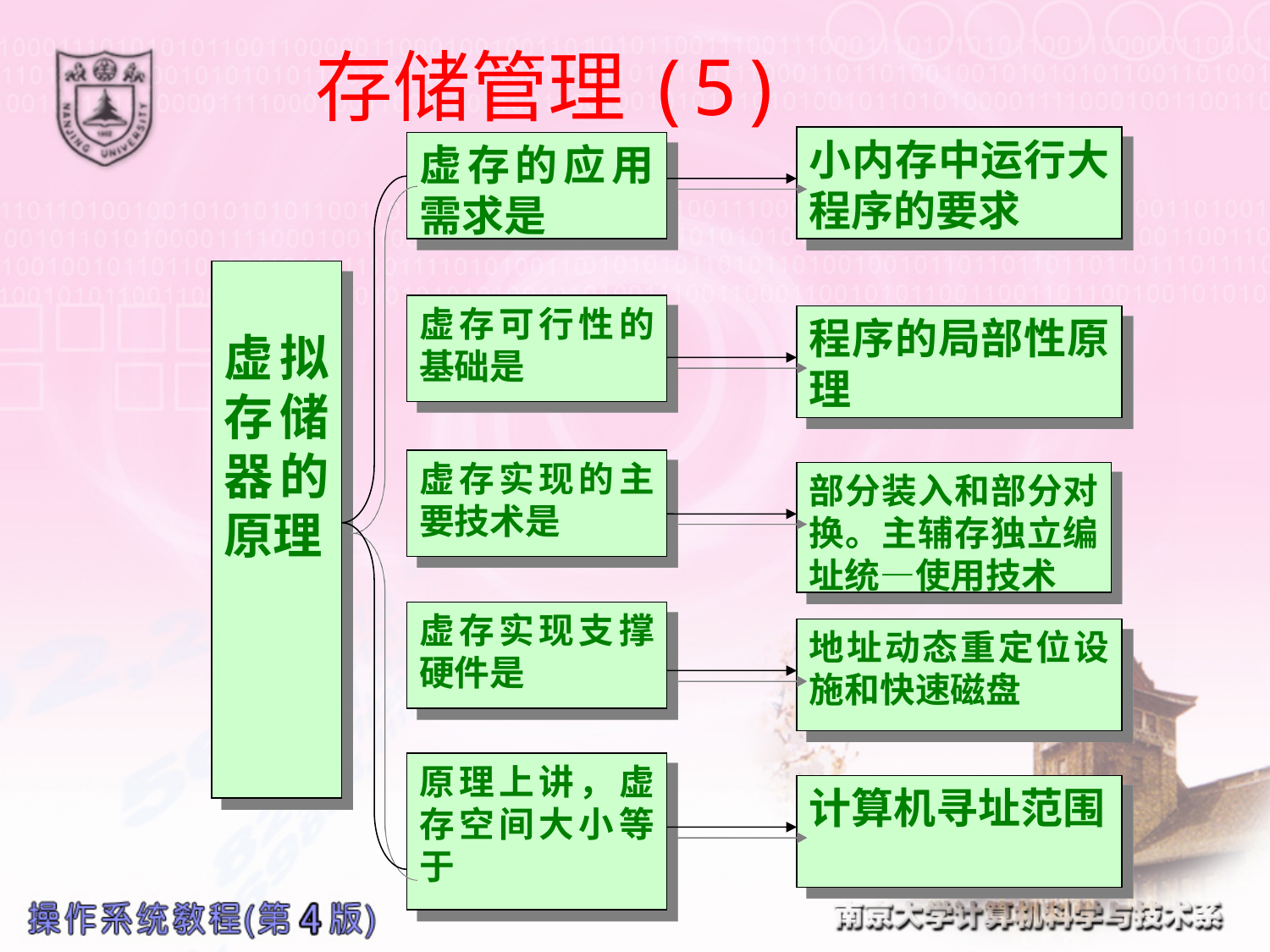

# 存储管理(5)
小内存中运行大程序的要求
虚存的应用需求是

虚拟存储器的原理
虚存可行性的基础是
程序的局部性原理

虚存实现的主要技术是
部分装入和部分对换。主辅存独立编址统—使用技术

虚存实现支撑硬件是
地址动态重定位设施和快速磁盘

原理上讲，虚存空间大小等于
计算机寻址范围